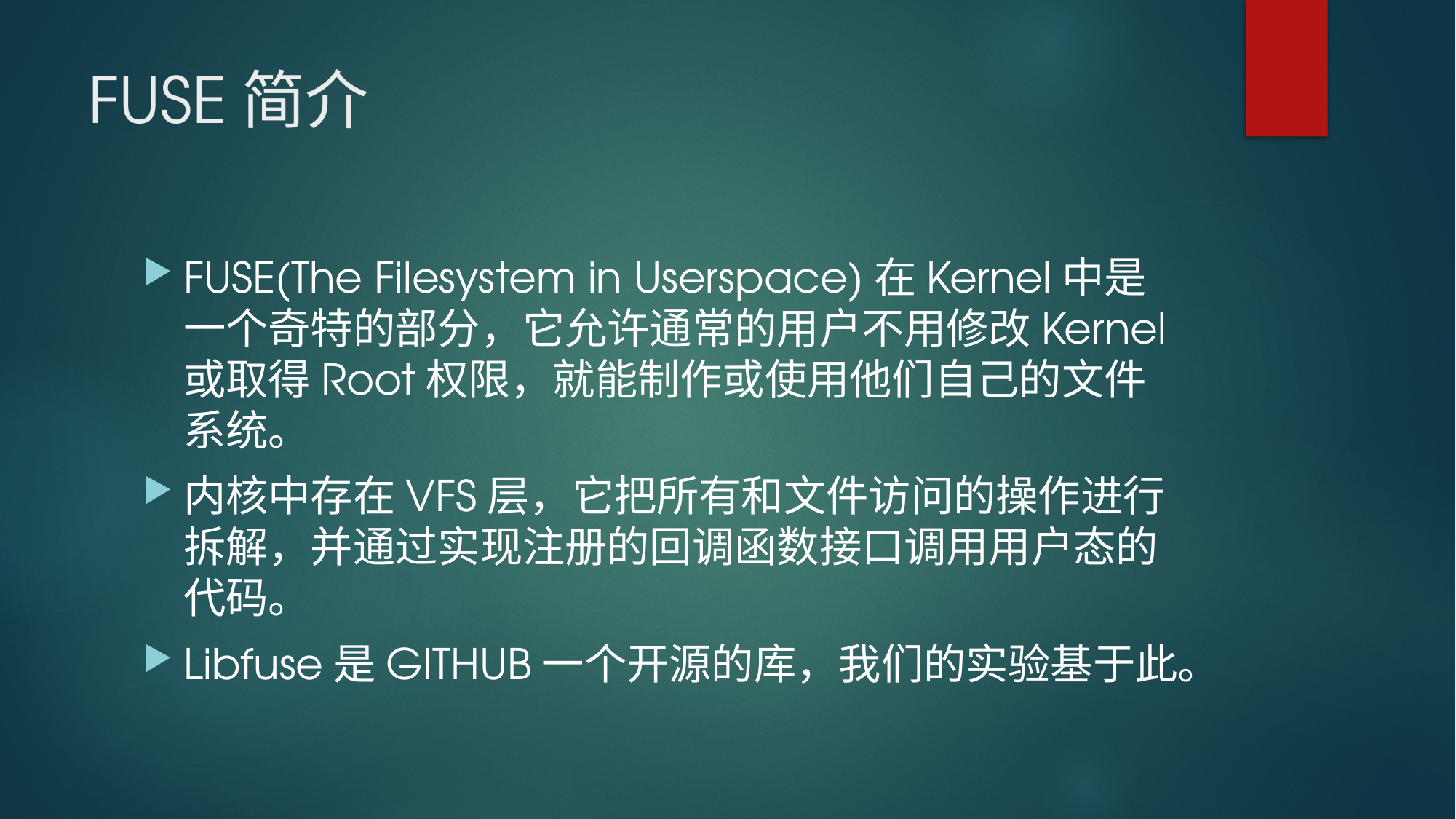

# FUSE简介
FUSE(The Filesystem in Userspace)在Kernel中是一个奇特的部分，它允许通常的用户不用修改Kernel或取得Root权限，就能制作或使用他们自己的文件系统。
内核中存在VFS层，它把所有和文件访问的操作进行拆解，并通过实现注册的回调函数接口调用用户态的代码。
Libfuse是GITHUB一个开源的库，我们的实验基于此。